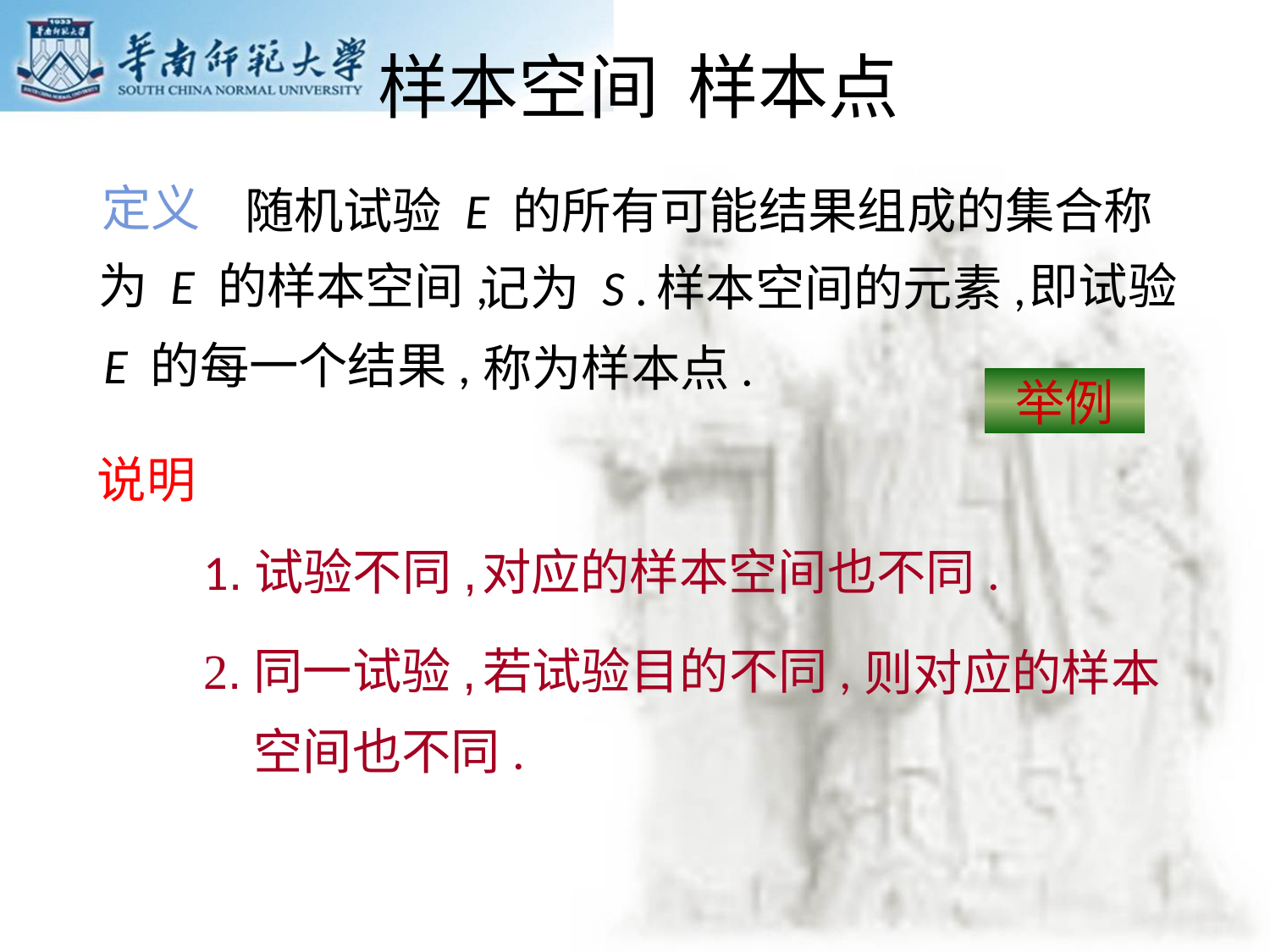

样本空间  样本点
定义
随机试验 E 的所有可能结果组成的集合称
即试验
为 E 的样本空间,
记为 S .
样本空间的元素,
称为样本点.
E 的每一个结果,
举例
说明
对应的样本空间也不同.
1.试验不同,
2.同一试验,
则对应的样本
若试验目的不同,
空间也不同.